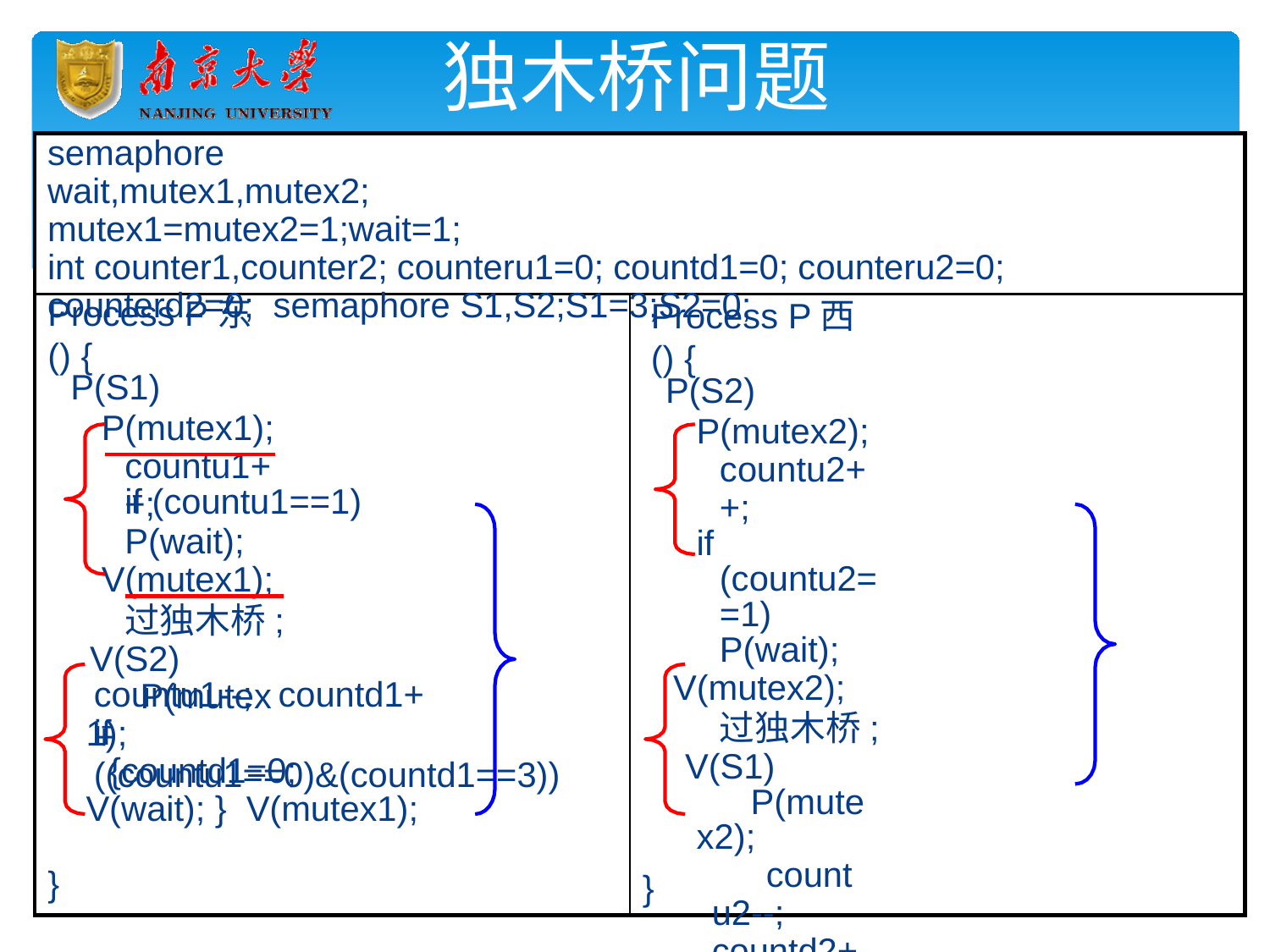

# 独木桥问题3

semaphore wait,mutex1,mutex2;  mutex1=mutex2=1;wait=1;
int counter1,counter2; counteru1=0; countd1=0; counteru2=0; counterd2=0;  semaphore S1,S2;S1=3;S2=0;

Process P东() {
Process P西() {

P(S1)
P(mutex1);  countu1++;
P(S2)
P(mutex2);  countu2++;
if (countu2==1) P(wait);
V(mutex2);
过独木桥;  V(S1)
P(mutex2);
countu2--; countd2++
if ((countu2==0)&(countd2==3))
{countd2=0;	V(wait); }  V(mutex2);

if (countu1==1) P(wait);
V(mutex1);
过独木桥;  V(S2)
P(mutex1);

countu1--;	countd1++
if ((countu1==0)&(countd1==3))
{countd1=0;	V(wait); }  V(mutex1);
}
}